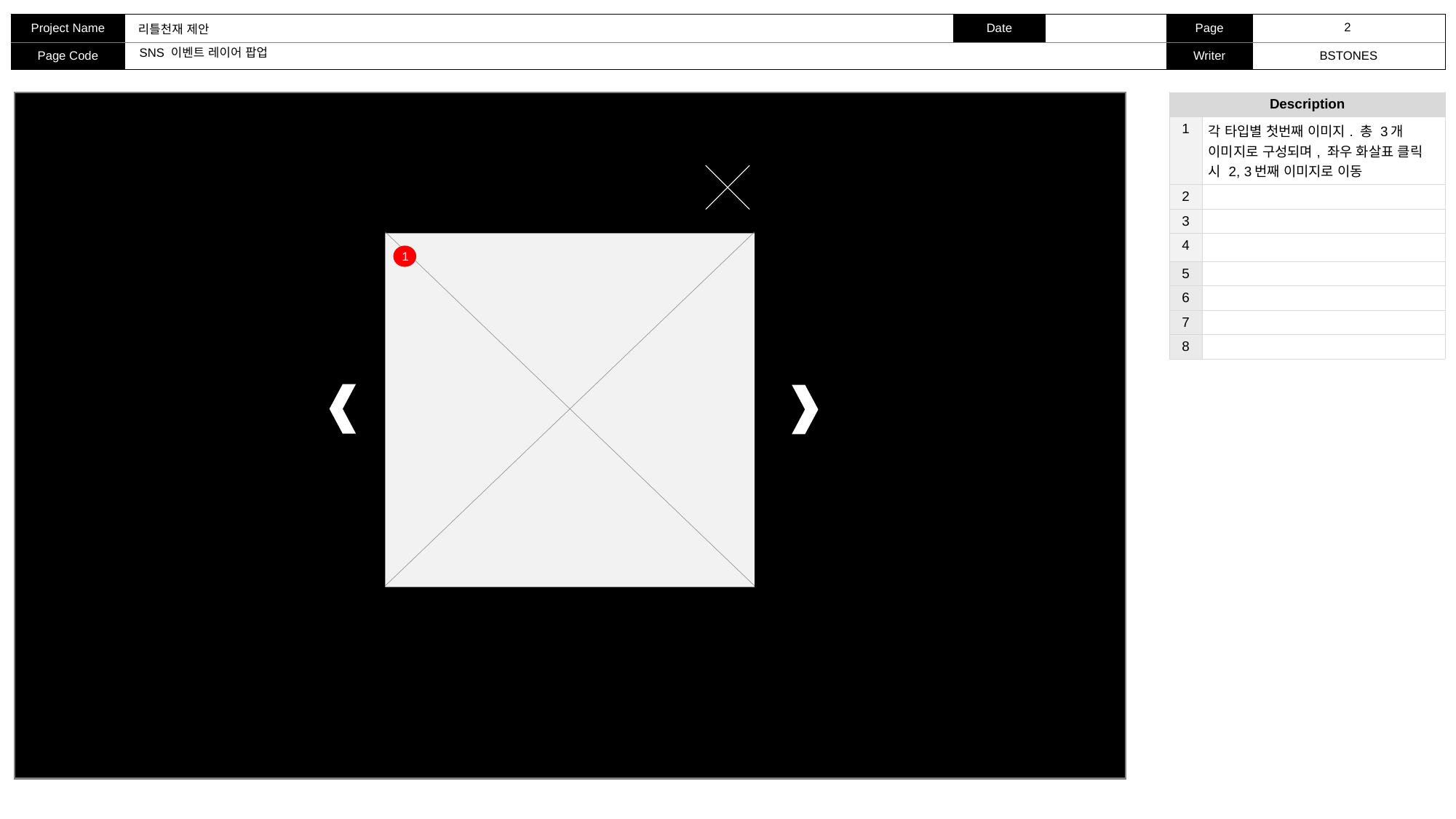

2
SNS 이벤트 레이어 팝업

| Description |  |
| --- | --- |
| 1 | 각 타입별 첫번째 이미지. 총 3개 이미지로 구성되며, 좌우 화살표 클릭 시 2, 3번째 이미지로 이동 |
| 2 |  |
| 3 |  |
| 4 |  |
| 5 |  |
| 6 |  |
| 7 |  |
| 8 |  |

1